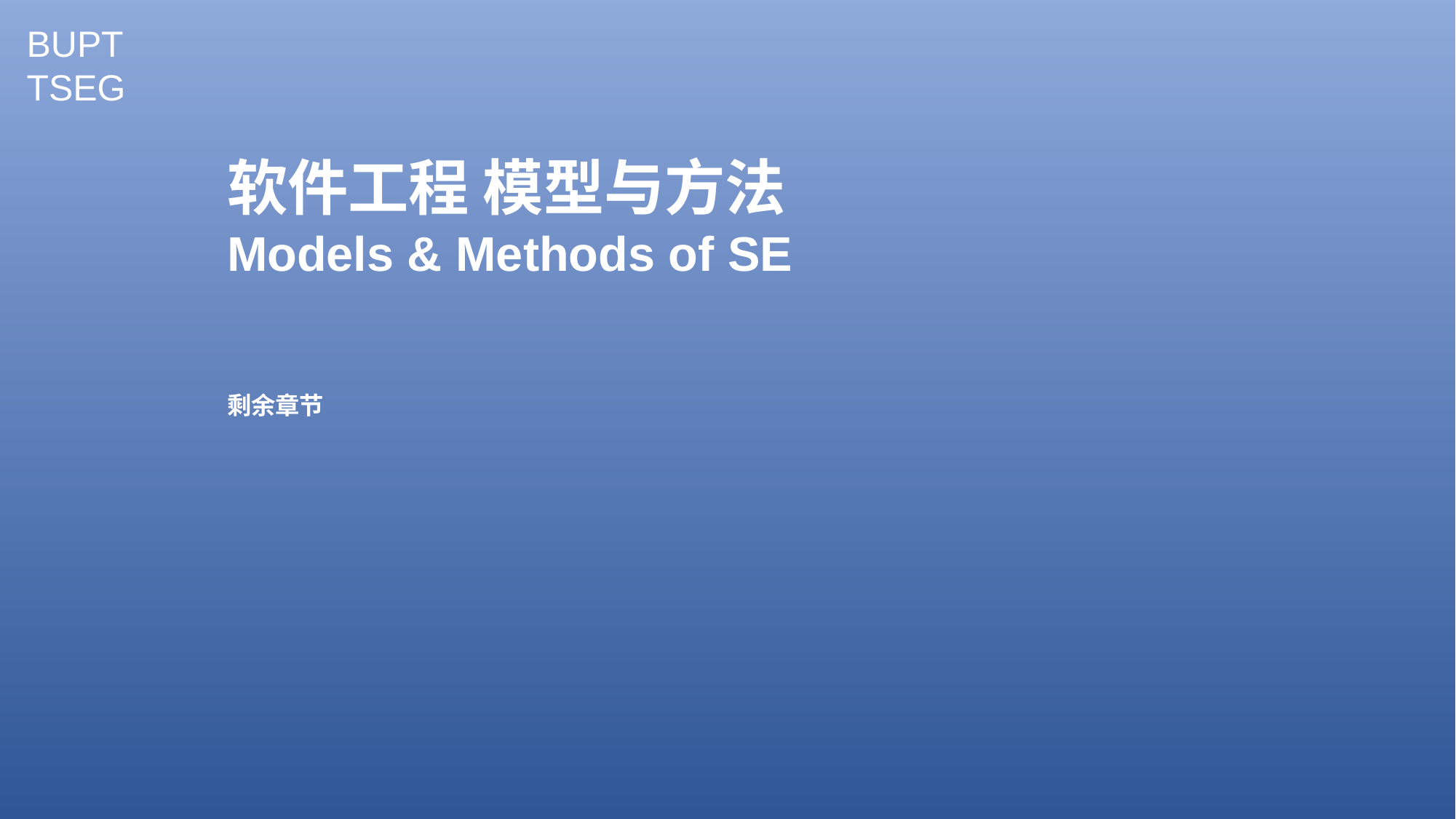

BUPT TSEG
软件工程 模型与方法
Models & Methods of SE
剩余章节